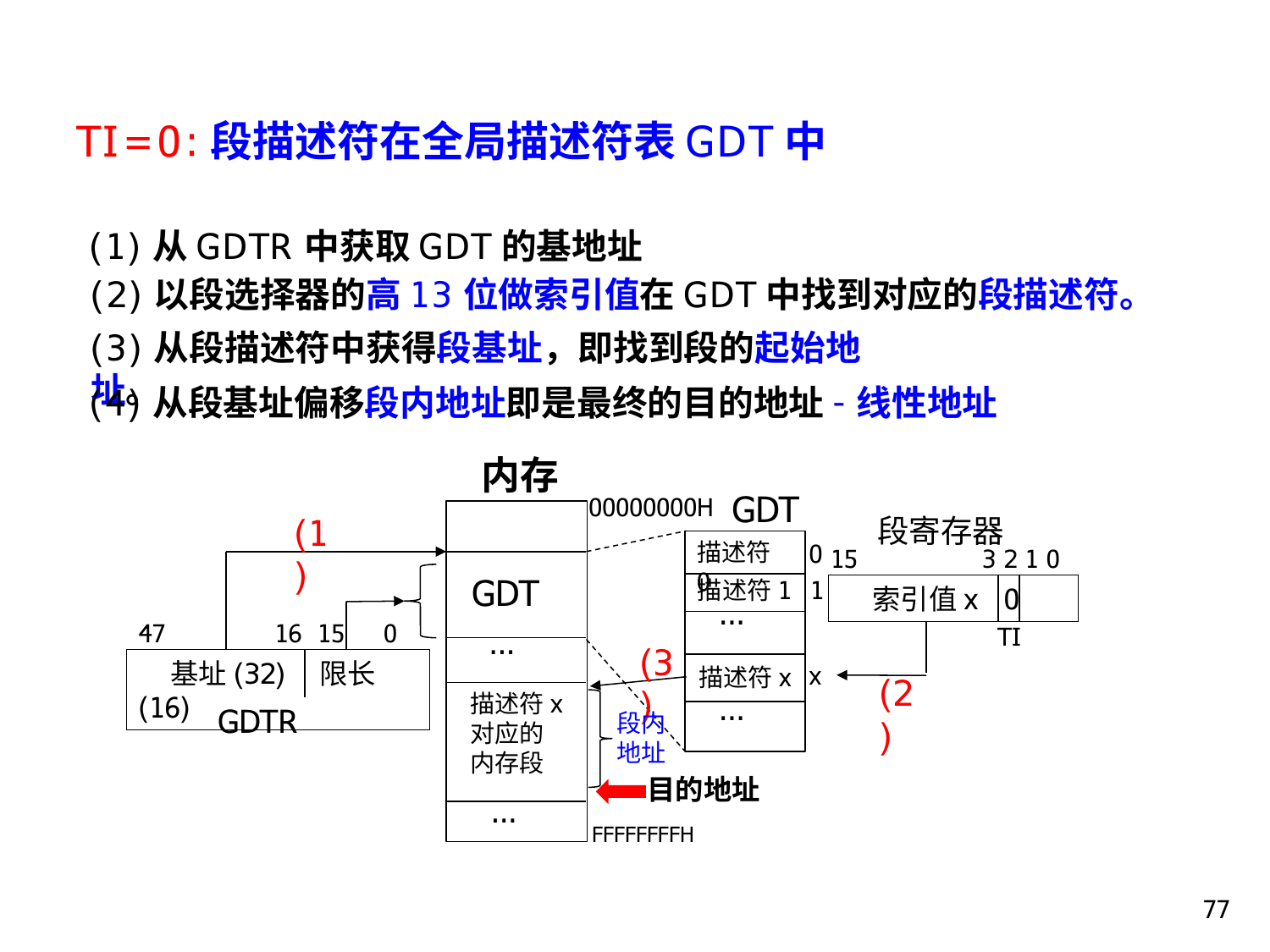

TI=0:段描述符在全局描述符表GDT中
(1)从GDTR中获取GDT的基地址
(2)以段选择器的高13位做索引值在GDT中找到对应的段描述符。
(3)从段描述符中获得段基址，即找到段的起始地址。
(4)从段基址偏移段内地址即是最终的目的地址-线性地址
内存
GDT
00000000H

(1)
段寄存器
描述符0

描述符1
…
描述符x
…
0
15                3 2 1 0
    索引值x   0

GDT
1
47              16  15     0
    基址(32)   限长(16)
TI
…
(3)
x
(2)
描述符x对应的内存段

GDTR
段内地址
目的地址

…
FFFFFFFFH
77